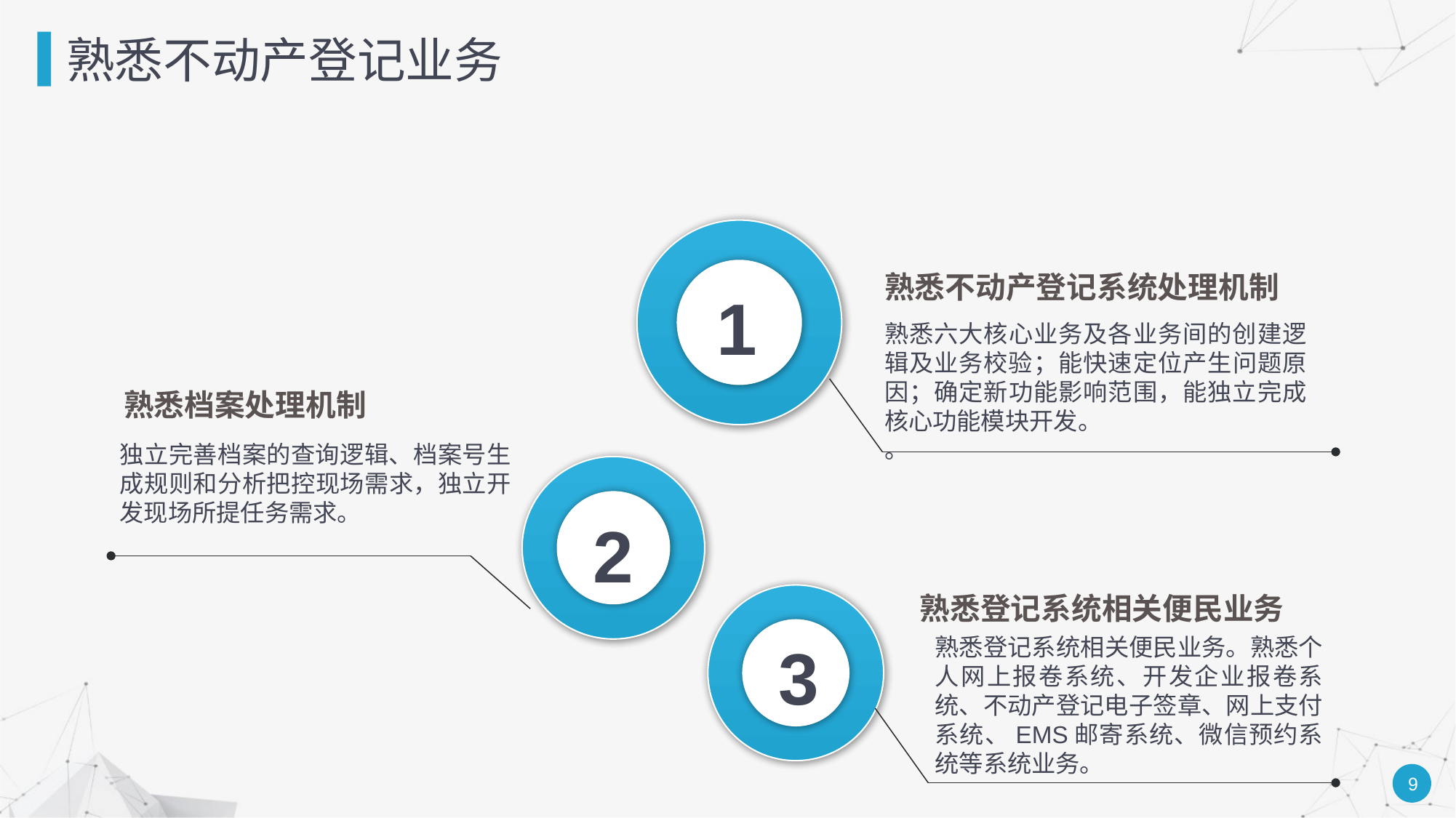

熟悉不动产登记业务

熟悉不动产登记系统处理机制
1
熟悉六大核心业务及各业务间的创建逻辑及业务校验；能快速定位产生问题原因；确定新功能影响范围，能独立完成核心功能模块开发。
。
熟悉档案处理机制
独立完善档案的查询逻辑、档案号生成规则和分析把控现场需求，独立开发现场所提任务需求。

2
熟悉登记系统相关便民业务

3
熟悉登记系统相关便民业务。熟悉个人网上报卷系统、开发企业报卷系统、不动产登记电子签章、网上支付系统、EMS邮寄系统、微信预约系统等系统业务。